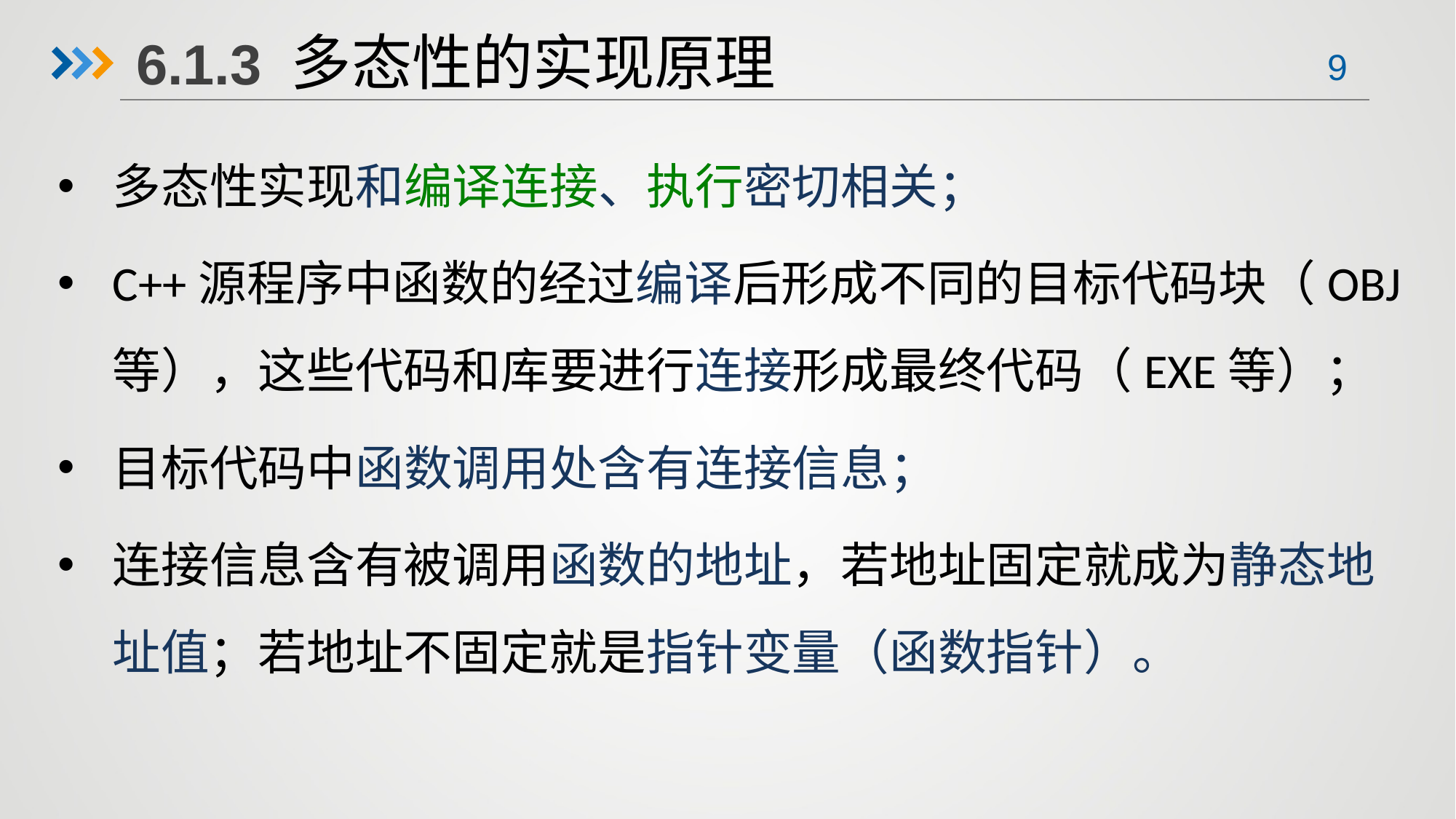

6.1.3 多态性的实现原理
多态性实现和编译连接、执行密切相关；
C++源程序中函数的经过编译后形成不同的目标代码块（OBJ等），这些代码和库要进行连接形成最终代码（EXE等）；
目标代码中函数调用处含有连接信息；
连接信息含有被调用函数的地址，若地址固定就成为静态地址值；若地址不固定就是指针变量（函数指针）。